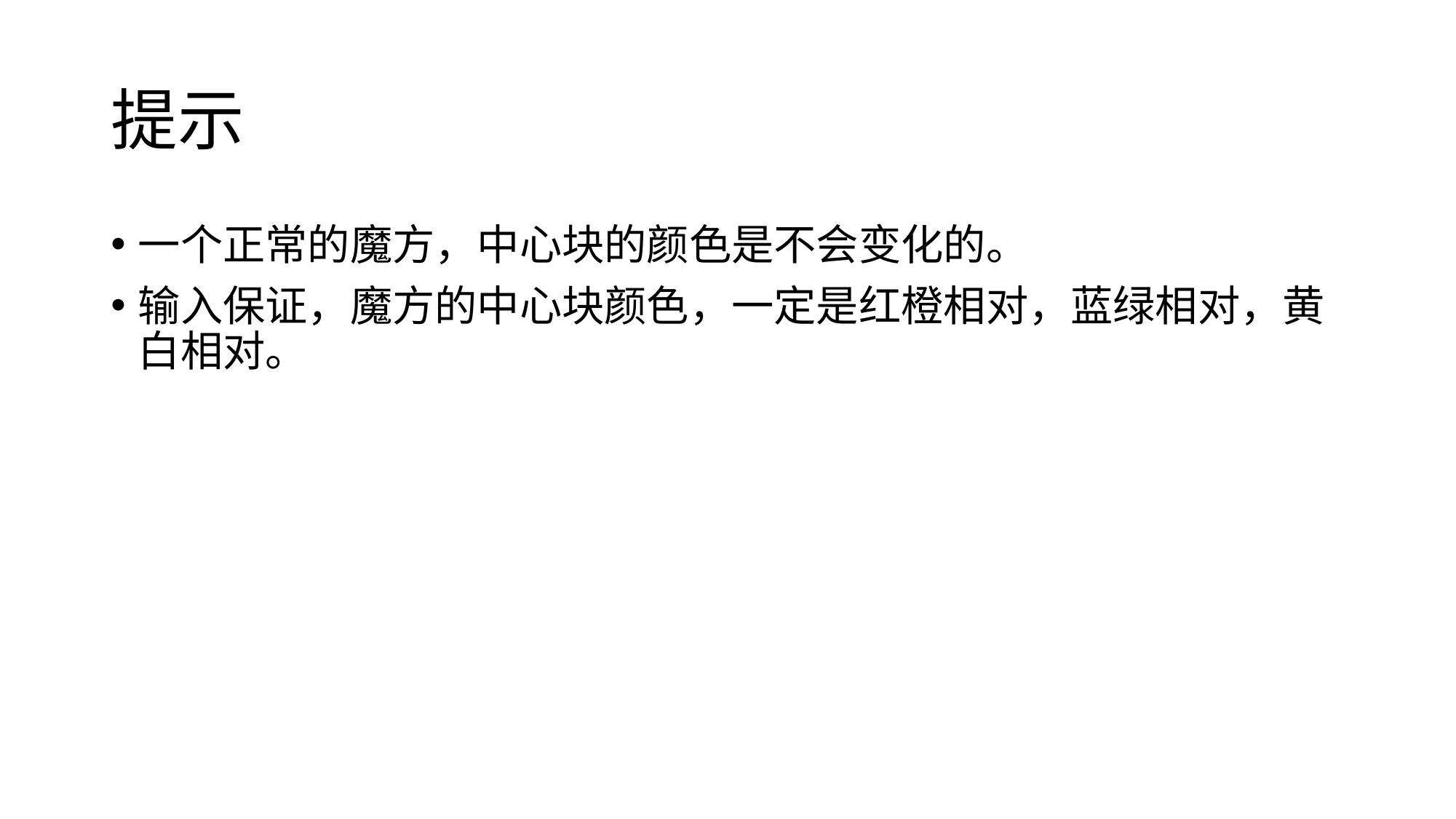

# 提示
一个正常的魔方，中心块的颜色是不会变化的。
输入保证，魔方的中心块颜色，一定是红橙相对，蓝绿相对，黄白相对。